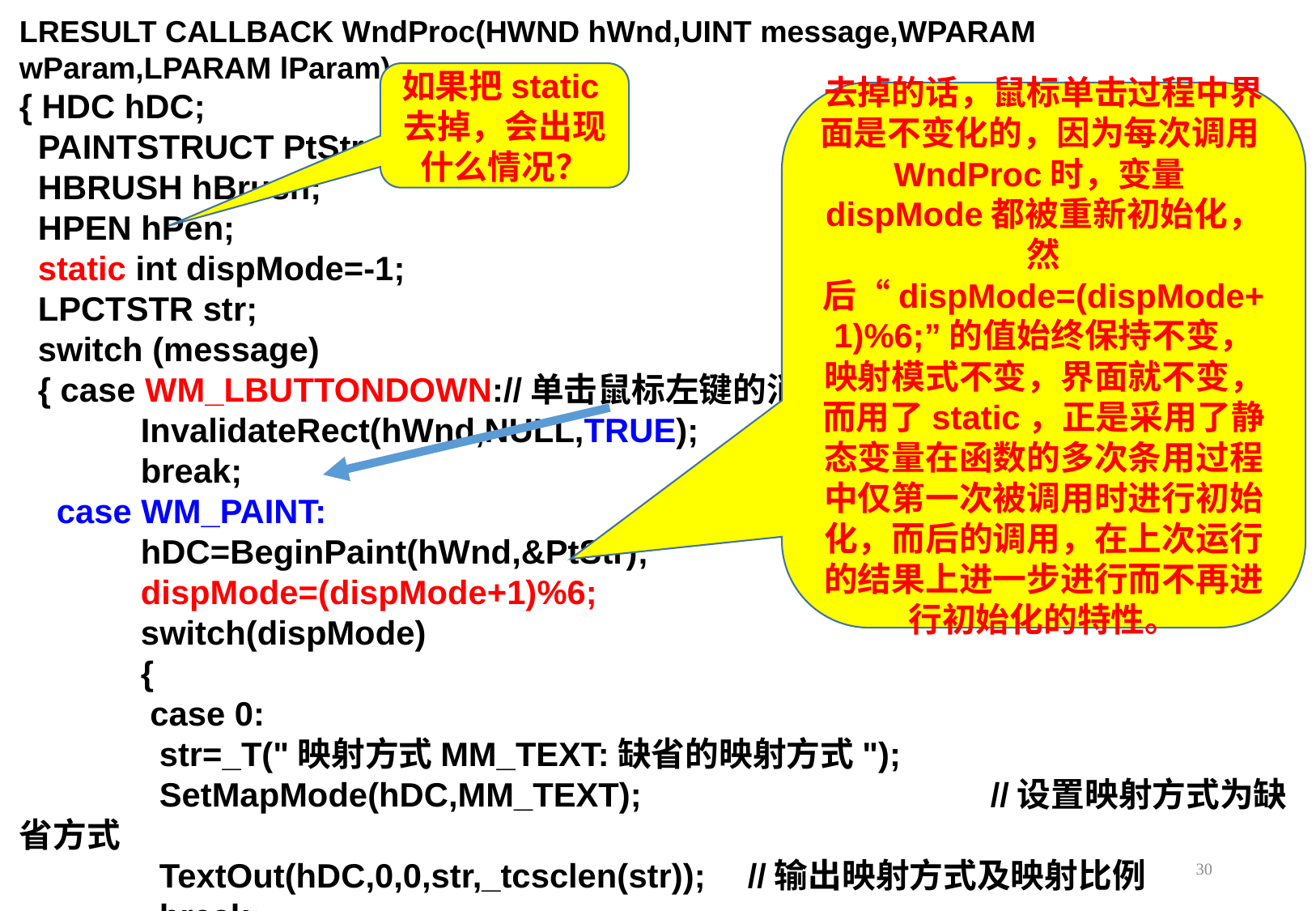

LRESULT CALLBACK WndProc(HWND hWnd,UINT message,WPARAM wParam,LPARAM lParam)
{ HDC hDC;
  PAINTSTRUCT PtStr;
  HBRUSH hBrush;
  HPEN hPen;
  static int dispMode=-1;
  LPCTSTR str;
  switch (message)
  { case WM_LBUTTONDOWN://单击鼠标左键的消息
	InvalidateRect(hWnd,NULL,TRUE);
	break;
    case WM_PAINT:
	hDC=BeginPaint(hWnd,&PtStr);
	dispMode=(dispMode+1)%6;
	switch(dispMode)
	{
	 case 0:
	  str=_T("映射方式MM_TEXT:缺省的映射方式");
	  SetMapMode(hDC,MM_TEXT); 			//设置映射方式为缺省方式
	  TextOut(hDC,0,0,str,_tcsclen(str)); 	//输出映射方式及映射比例
	  break;
如果把static去掉，会出现什么情况？
去掉的话，鼠标单击过程中界面是不变化的，因为每次调用WndProc时，变量dispMode都被重新初始化，然后“dispMode=(dispMode+1)%6;”的值始终保持不变，映射模式不变，界面就不变，而用了static，正是采用了静态变量在函数的多次条用过程中仅第一次被调用时进行初始化，而后的调用，在上次运行的结果上进一步进行而不再进行初始化的特性。
30